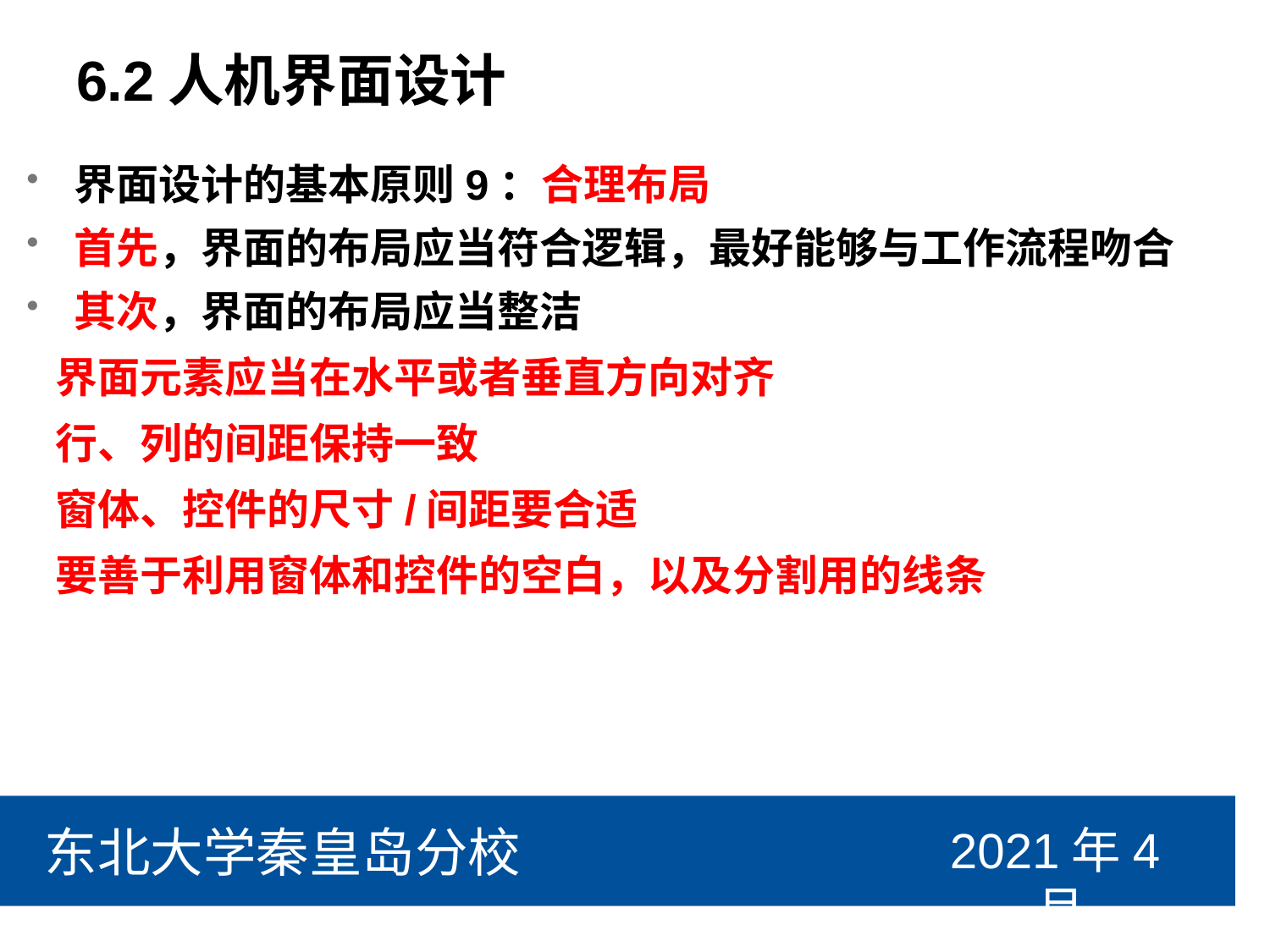

# 6.2人机界面设计
界面设计的基本原则9：合理布局
首先，界面的布局应当符合逻辑，最好能够与工作流程吻合
其次，界面的布局应当整洁
  界面元素应当在水平或者垂直方向对齐
  行、列的间距保持一致
  窗体、控件的尺寸/间距要合适
  要善于利用窗体和控件的空白，以及分割用的线条